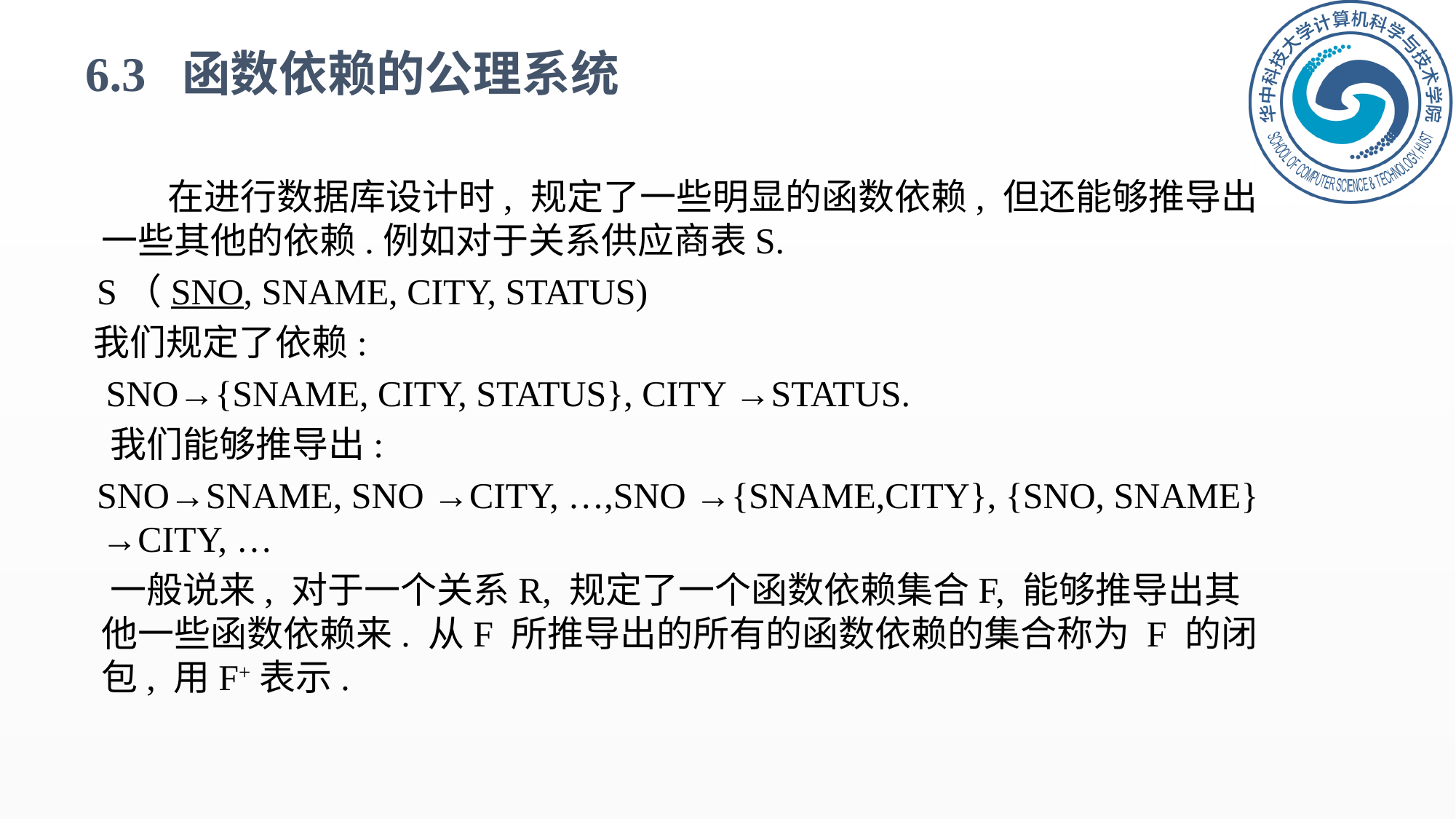

6.3  函数依赖的公理系统

            在进行数据库设计时, 规定了一些明显的函数依赖, 但还能够推导出一些其他的依赖.例如对于关系供应商表S.
    S（SNO, SNAME, CITY, STATUS)
   我们规定了依赖:
     SNO→{SNAME, CITY, STATUS}, CITY →STATUS.
     我们能够推导出:
    SNO→SNAME, SNO →CITY, …,SNO →{SNAME,CITY}, {SNO, SNAME} →CITY, …
     一般说来, 对于一个关系R, 规定了一个函数依赖集合F, 能够推导出其他一些函数依赖来. 从F 所推导出的所有的函数依赖的集合称为 F 的闭包, 用F+表示.